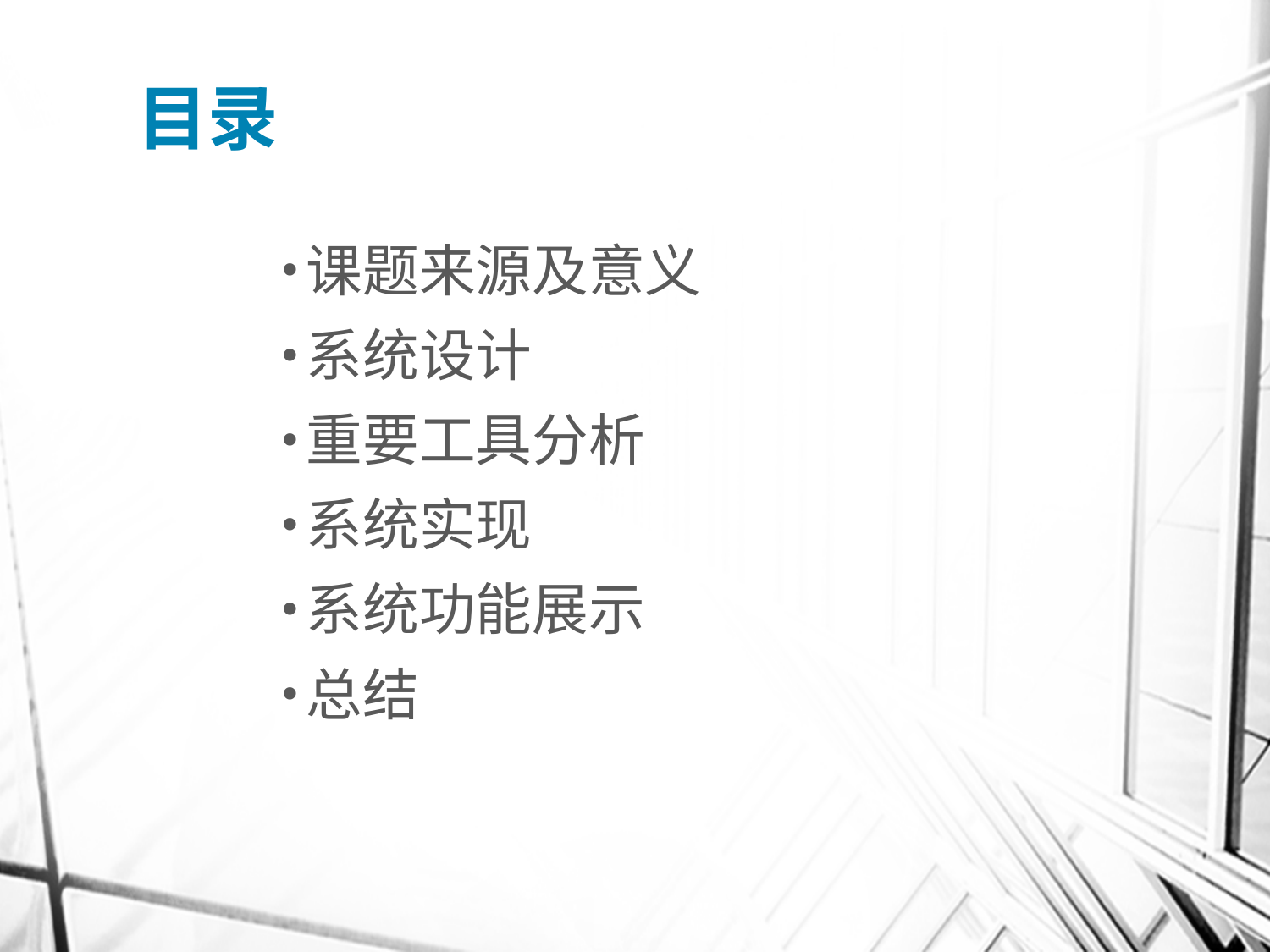

# 目录
课题来源及意义
系统设计
重要工具分析
系统实现
系统功能展示
总结